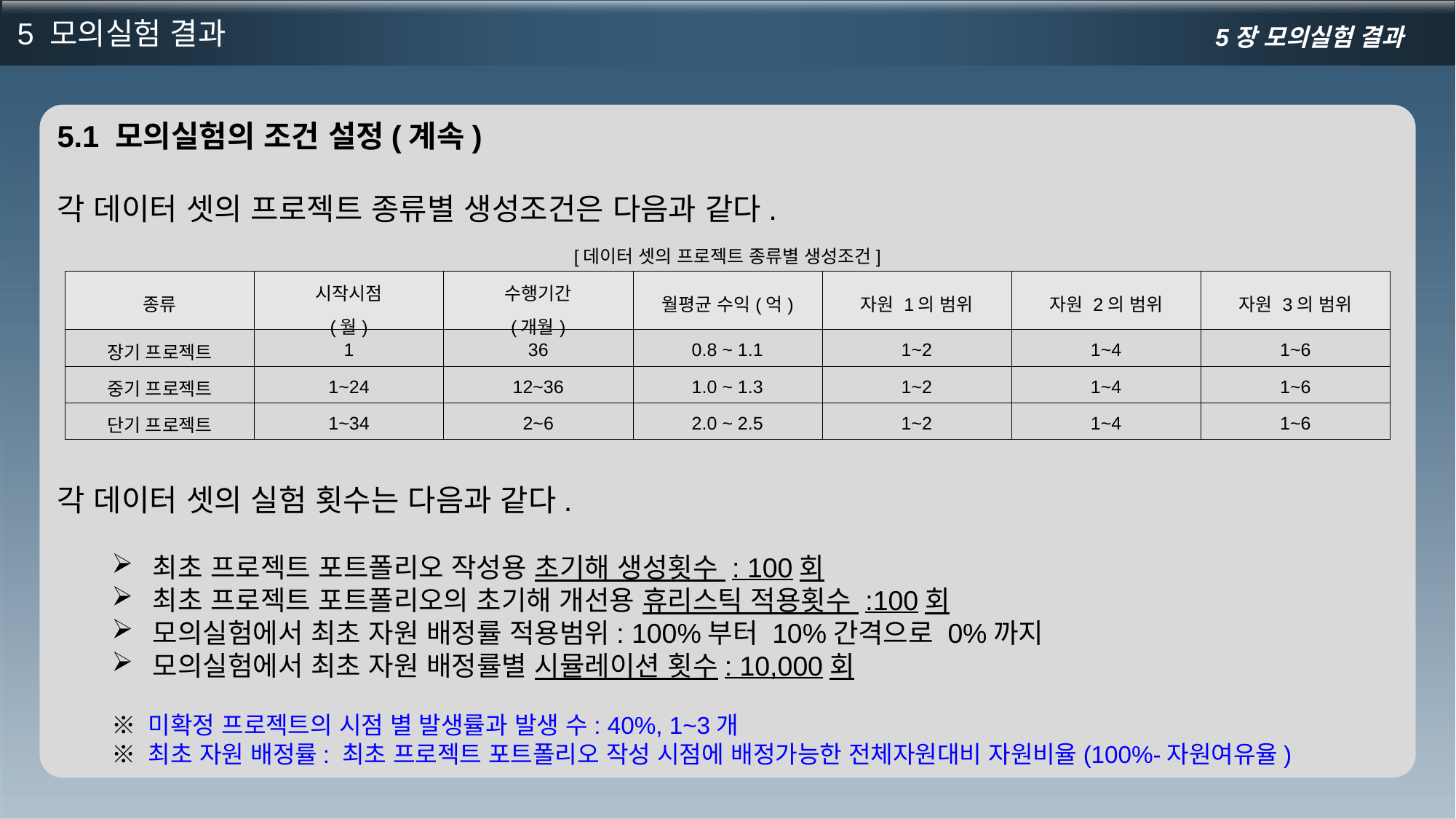

5 모의실험 결과
5장 모의실험 결과
5.1 모의실험의 조건 설정(계속)

각 데이터 셋의 프로젝트 종류별 생성조건은 다음과 같다.

각 데이터 셋의 실험 횟수는 다음과 같다.

최초 프로젝트 포트폴리오 작성용 초기해 생성횟수 : 100회
최초 프로젝트 포트폴리오의 초기해 개선용 휴리스틱 적용횟수 :100회
모의실험에서 최초 자원 배정률 적용범위: 100%부터 10%간격으로 0%까지
모의실험에서 최초 자원 배정률별 시뮬레이션 횟수: 10,000회

※ 미확정 프로젝트의 시점 별 발생률과 발생 수: 40%, 1~3개
※ 최초 자원 배정률: 최초 프로젝트 포트폴리오 작성 시점에 배정가능한 전체자원대비 자원비율(100%-자원여유율)

[데이터 셋의 프로젝트 종류별 생성조건]
| 종류 | 시작시점 (월) | 수행기간 (개월) | 월평균 수익(억) | 자원 1의 범위 | 자원 2의 범위 | 자원 3의 범위 |
| --- | --- | --- | --- | --- | --- | --- |
| 장기 프로젝트 | 1 | 36 | 0.8 ~ 1.1 | 1~2 | 1~4 | 1~6 |
| 중기 프로젝트 | 1~24 | 12~36 | 1.0 ~ 1.3 | 1~2 | 1~4 | 1~6 |
| 단기 프로젝트 | 1~34 | 2~6 | 2.0 ~ 2.5 | 1~2 | 1~4 | 1~6 |